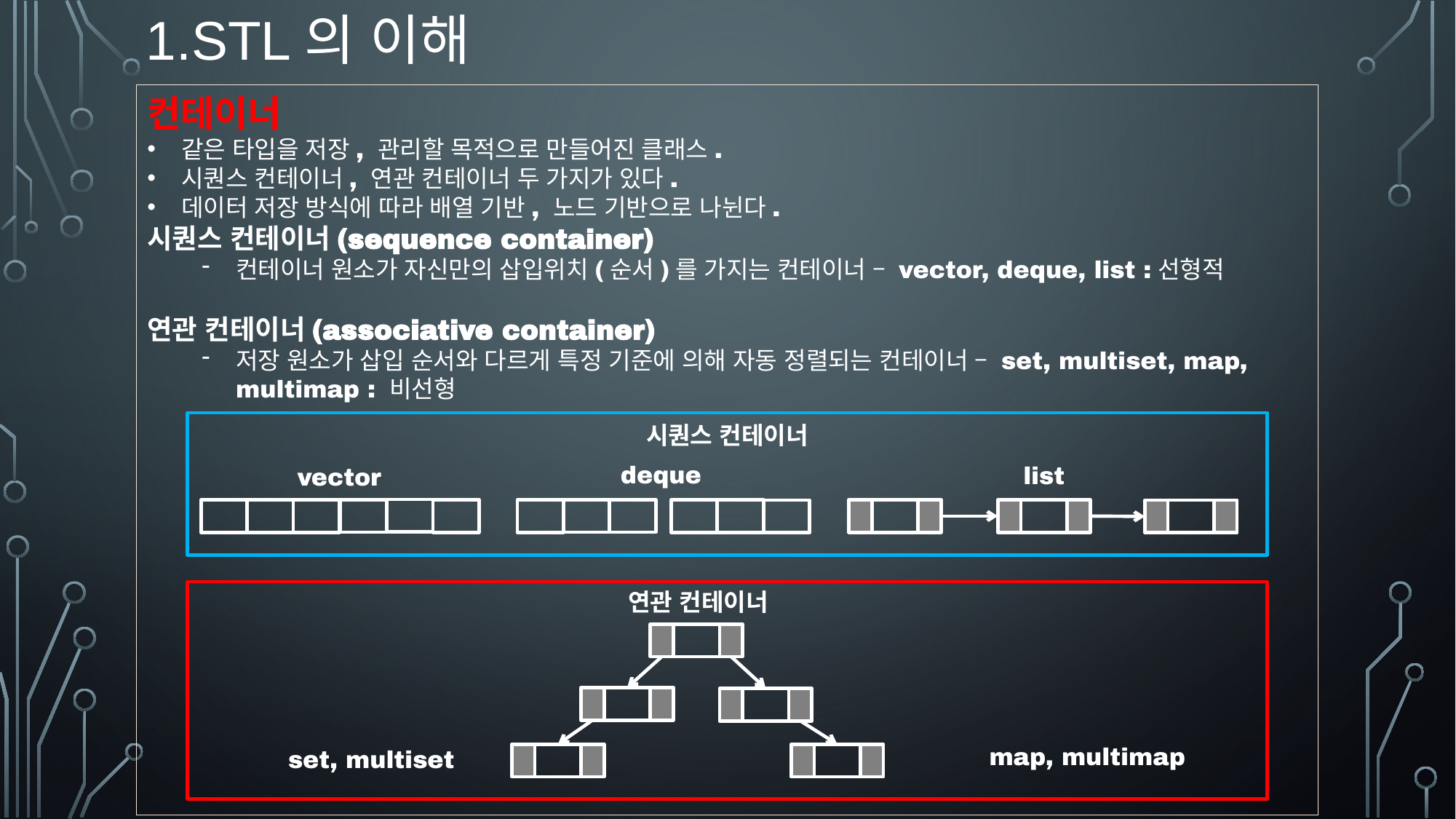

# 1.Stl의 이해
컨테이너
같은 타입을 저장, 관리할 목적으로 만들어진 클래스.
시퀀스 컨테이너, 연관 컨테이너 두 가지가 있다.
데이터 저장 방식에 따라 배열 기반, 노드 기반으로 나뉜다.
시퀀스 컨테이너(sequence container)
컨테이너 원소가 자신만의 삽입위치(순서)를 가지는 컨테이너 – vector, deque, list :선형적

연관 컨테이너(associative container)
저장 원소가 삽입 순서와 다르게 특정 기준에 의해 자동 정렬되는 컨테이너 – set, multiset, map, multimap : 비선형

시퀀스 컨테이너

deque
list
vector

연관 컨테이너

map, multimap
set, multiset